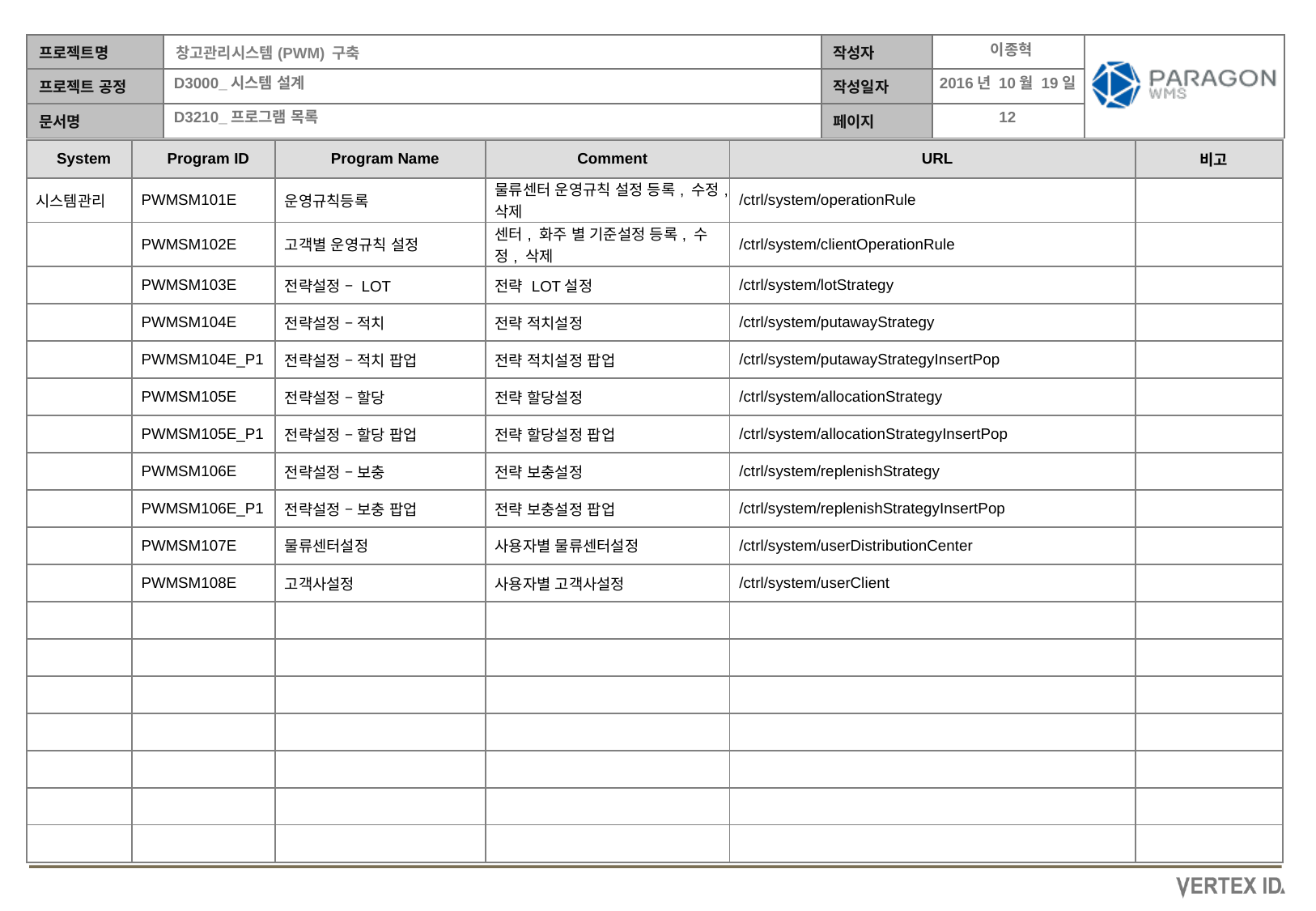

이종혁
2016년 10월 19일
| System | Program ID | Program Name | Comment | URL | 비고 |
| --- | --- | --- | --- | --- | --- |
| 시스템관리 | PWMSM101E | 운영규칙등록 | 물류센터 운영규칙 설정 등록, 수정, 삭제 | /ctrl/system/operationRule |  |
|  | PWMSM102E | 고객별 운영규칙 설정 | 센터, 화주 별 기준설정 등록, 수정, 삭제 | /ctrl/system/clientOperationRule |  |
|  | PWMSM103E | 전략설정 – LOT | 전략 LOT설정 | /ctrl/system/lotStrategy |  |
|  | PWMSM104E | 전략설정 – 적치 | 전략 적치설정 | /ctrl/system/putawayStrategy |  |
|  | PWMSM104E\_P1 | 전략설정 – 적치 팝업 | 전략 적치설정 팝업 | /ctrl/system/putawayStrategyInsertPop |  |
|  | PWMSM105E | 전략설정 – 할당 | 전략 할당설정 | /ctrl/system/allocationStrategy |  |
|  | PWMSM105E\_P1 | 전략설정 – 할당 팝업 | 전략 할당설정 팝업 | /ctrl/system/allocationStrategyInsertPop |  |
|  | PWMSM106E | 전략설정 – 보충 | 전략 보충설정 | /ctrl/system/replenishStrategy |  |
|  | PWMSM106E\_P1 | 전략설정 – 보충 팝업 | 전략 보충설정 팝업 | /ctrl/system/replenishStrategyInsertPop |  |
|  | PWMSM107E | 물류센터설정 | 사용자별 물류센터설정 | /ctrl/system/userDistributionCenter |  |
|  | PWMSM108E | 고객사설정 | 사용자별 고객사설정 | /ctrl/system/userClient |  |
|  |  |  |  |  |  |
|  |  |  |  |  |  |
|  |  |  |  |  |  |
|  |  |  |  |  |  |
|  |  |  |  |  |  |
|  |  |  |  |  |  |
|  |  |  |  |  |  |